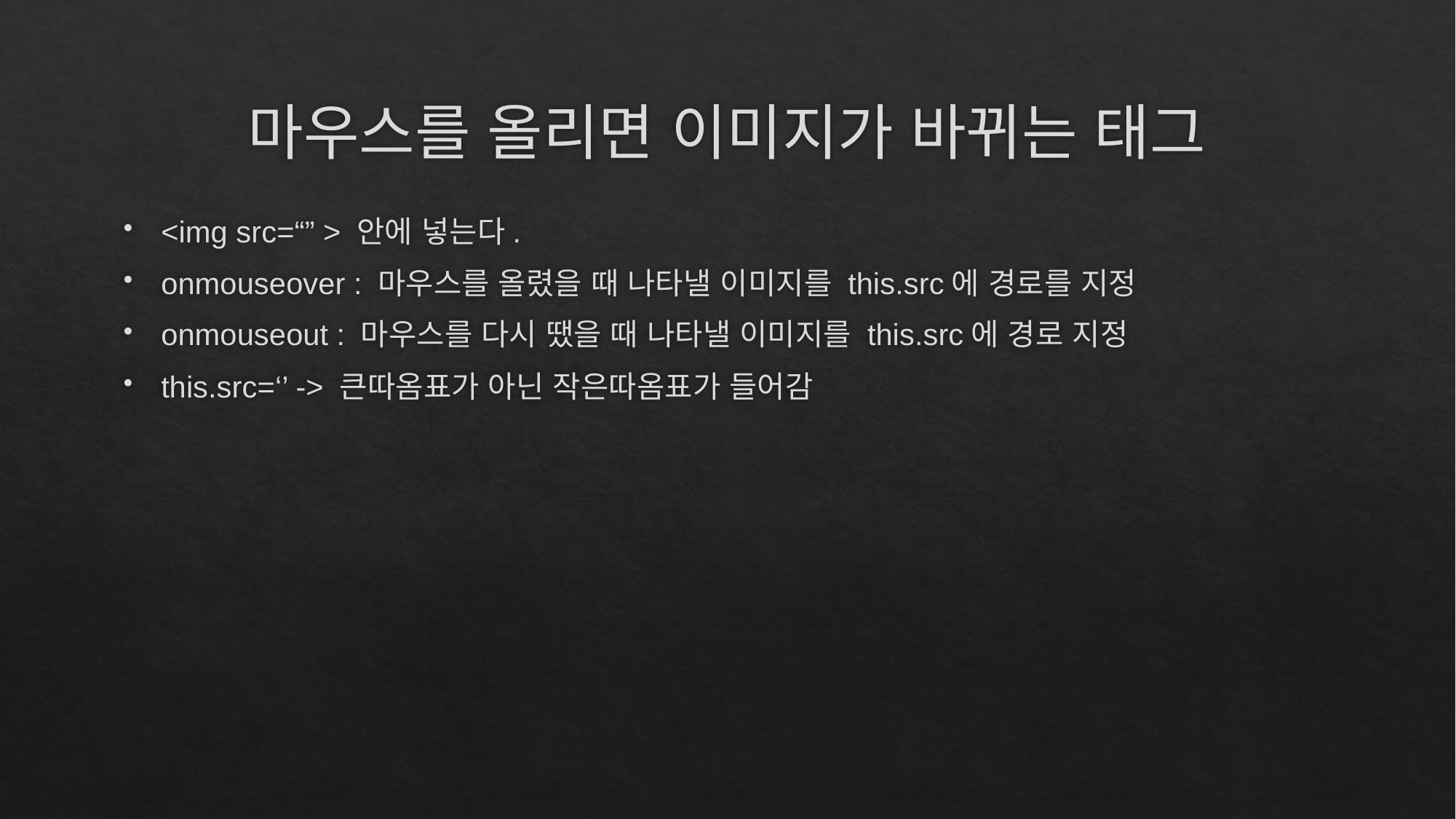

# 마우스를 올리면 이미지가 바뀌는 태그
<img src=“” > 안에 넣는다.
onmouseover : 마우스를 올렸을 때 나타낼 이미지를 this.src에 경로를 지정
onmouseout : 마우스를 다시 땠을 때 나타낼 이미지를 this.src에 경로 지정
this.src=‘’ -> 큰따옴표가 아닌 작은따옴표가 들어감